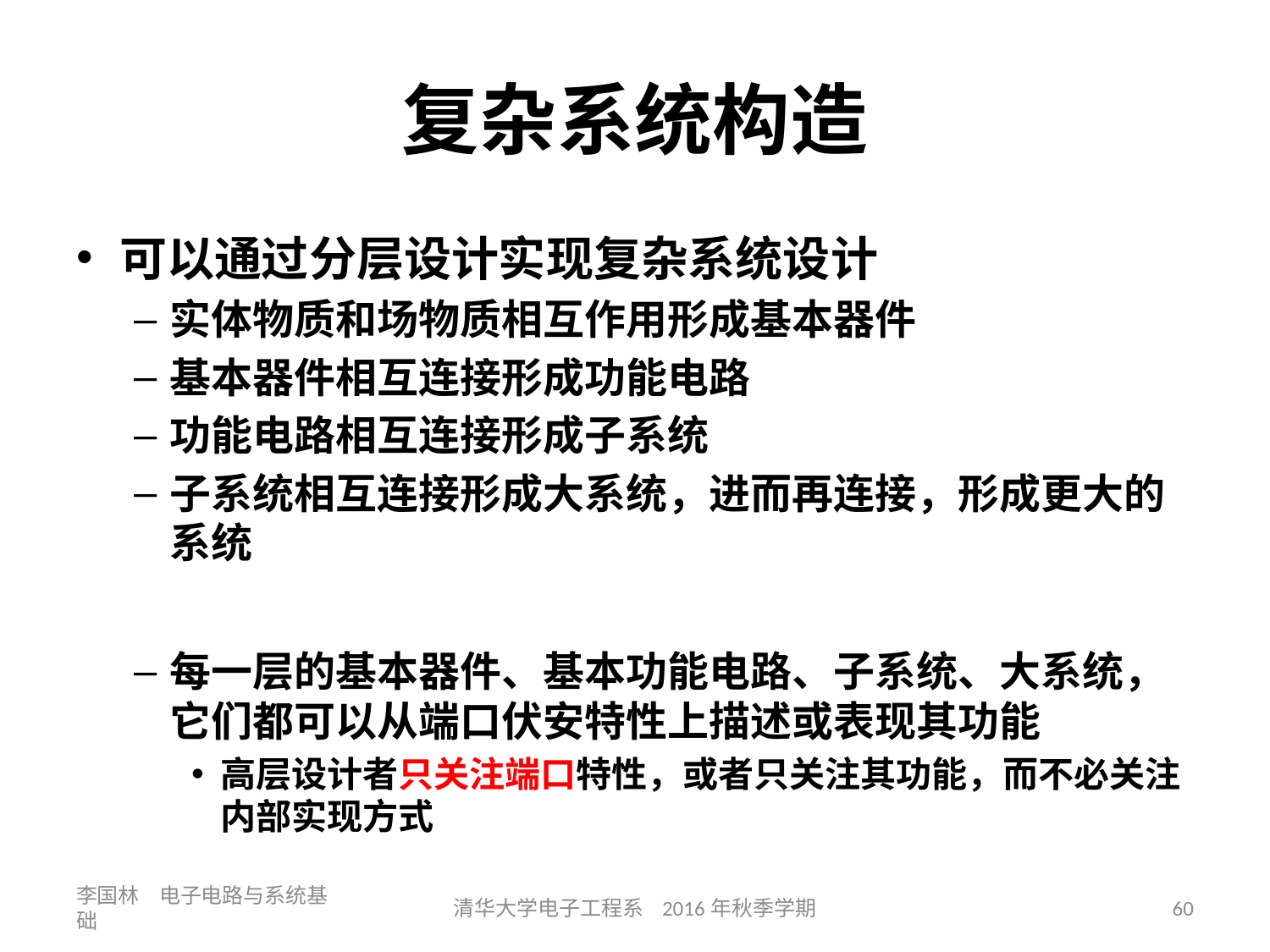

# 复杂系统构造
可以通过分层设计实现复杂系统设计
实体物质和场物质相互作用形成基本器件
基本器件相互连接形成功能电路
功能电路相互连接形成子系统
子系统相互连接形成大系统，进而再连接，形成更大的系统

每一层的基本器件、基本功能电路、子系统、大系统，它们都可以从端口伏安特性上描述或表现其功能
高层设计者只关注端口特性，或者只关注其功能，而不必关注内部实现方式

李国林   电子电路与系统基础
清华大学电子工程系  2016年秋季学期
60